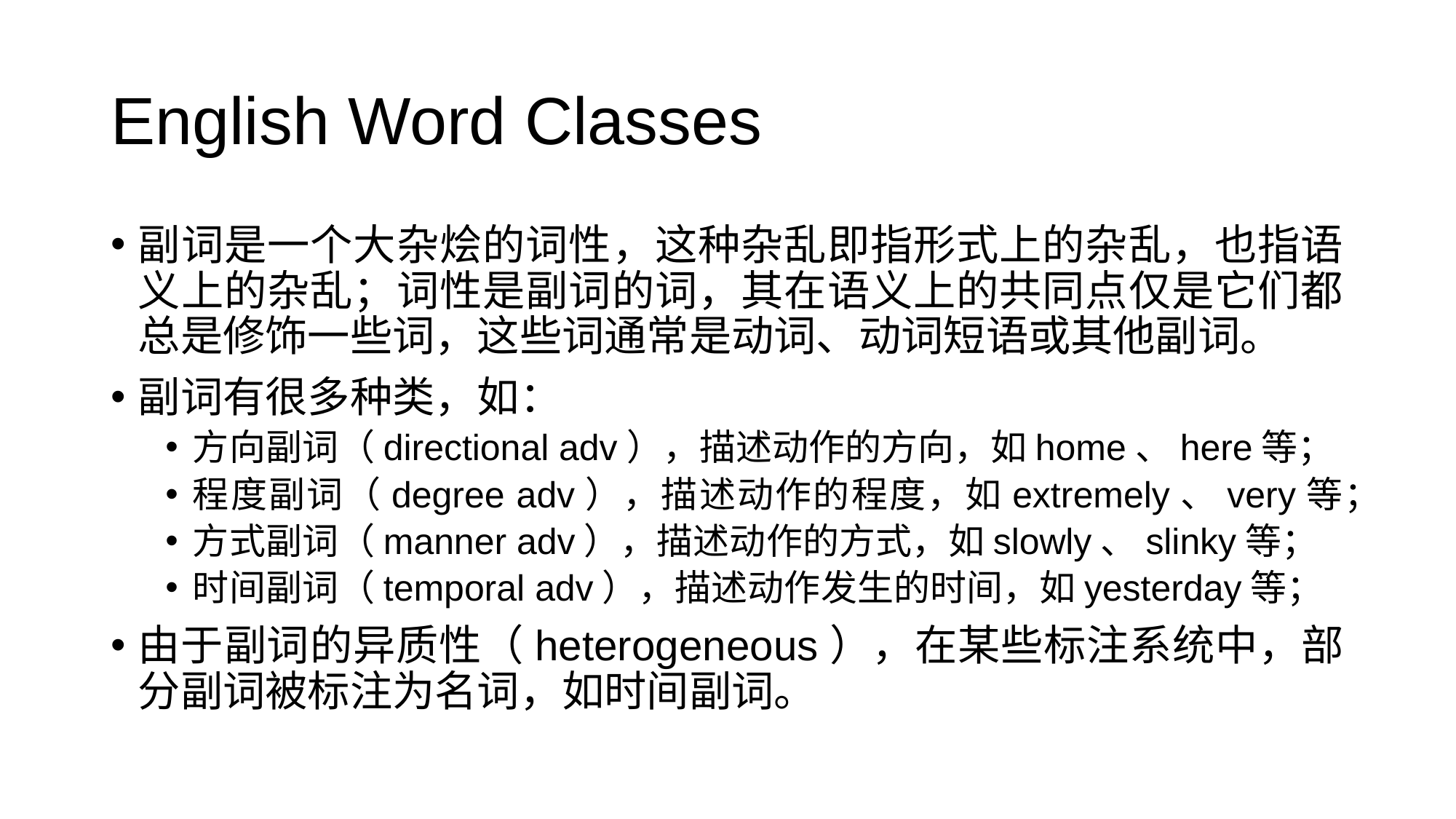

# English Word Classes
副词是一个大杂烩的词性，这种杂乱即指形式上的杂乱，也指语义上的杂乱；词性是副词的词，其在语义上的共同点仅是它们都总是修饰一些词，这些词通常是动词、动词短语或其他副词。
副词有很多种类，如：
方向副词（directional adv），描述动作的方向，如home、here等；
程度副词（degree adv），描述动作的程度，如extremely、very等；
方式副词（manner adv），描述动作的方式，如slowly、slinky等；
时间副词（temporal adv），描述动作发生的时间，如yesterday等；
由于副词的异质性（heterogeneous），在某些标注系统中，部分副词被标注为名词，如时间副词。